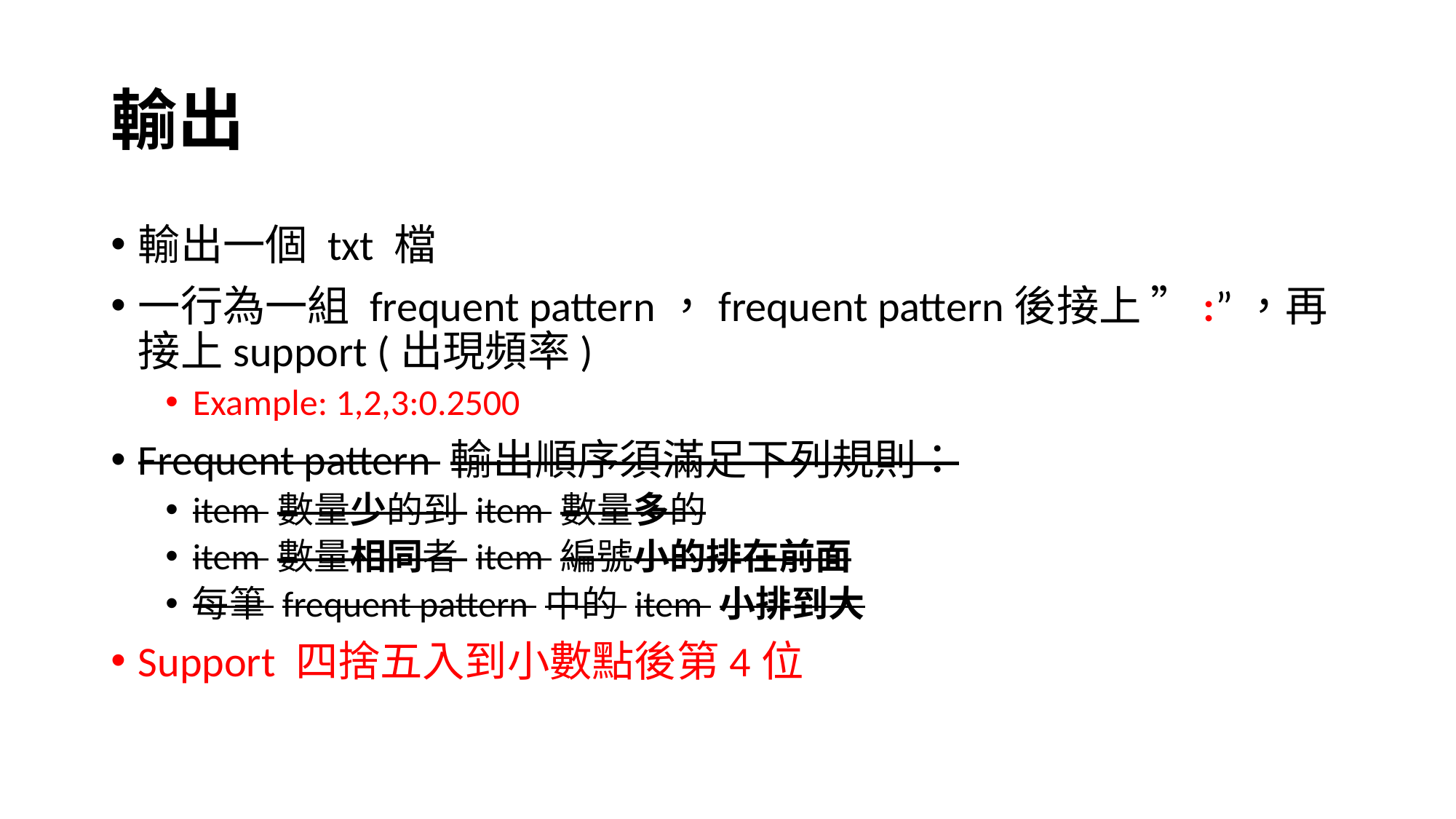

# 輸出
輸出一個 txt 檔
一行為一組 frequent pattern，frequent pattern後接上 ”:”，再接上support (出現頻率)
Example: 1,2,3:0.2500
Frequent pattern 輸出順序須滿足下列規則：
item 數量少的到 item 數量多的
item 數量相同者 item 編號小的排在前面
每筆 frequent pattern 中的 item 小排到大
Support 四捨五入到小數點後第4位